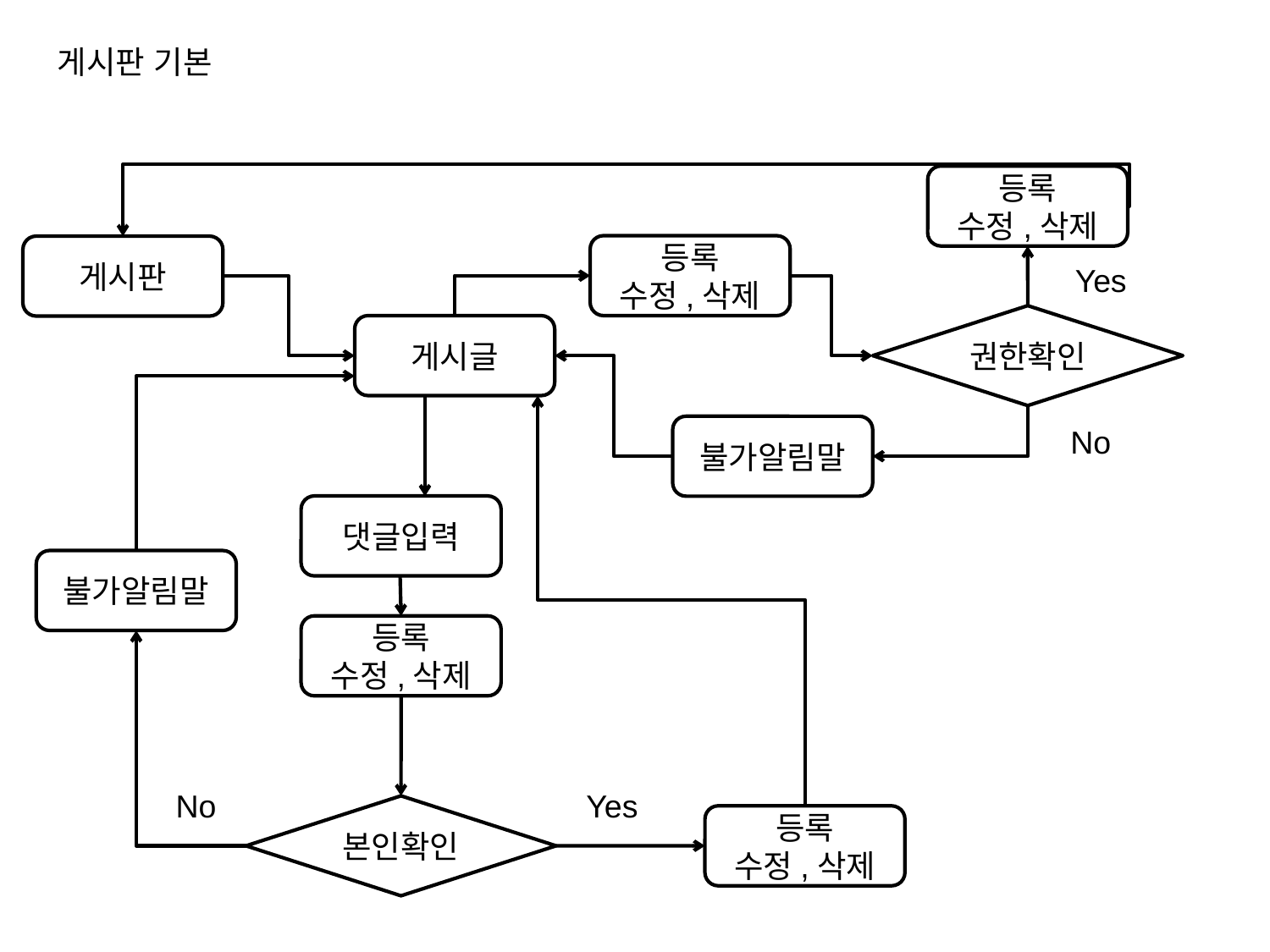

게시판 기본
등록
수정,삭제
등록
수정,삭제
게시판
Yes
권한확인
게시글
불가알림말
No
댓글입력
불가알림말
등록
수정,삭제
No
Yes
본인확인
등록
수정,삭제